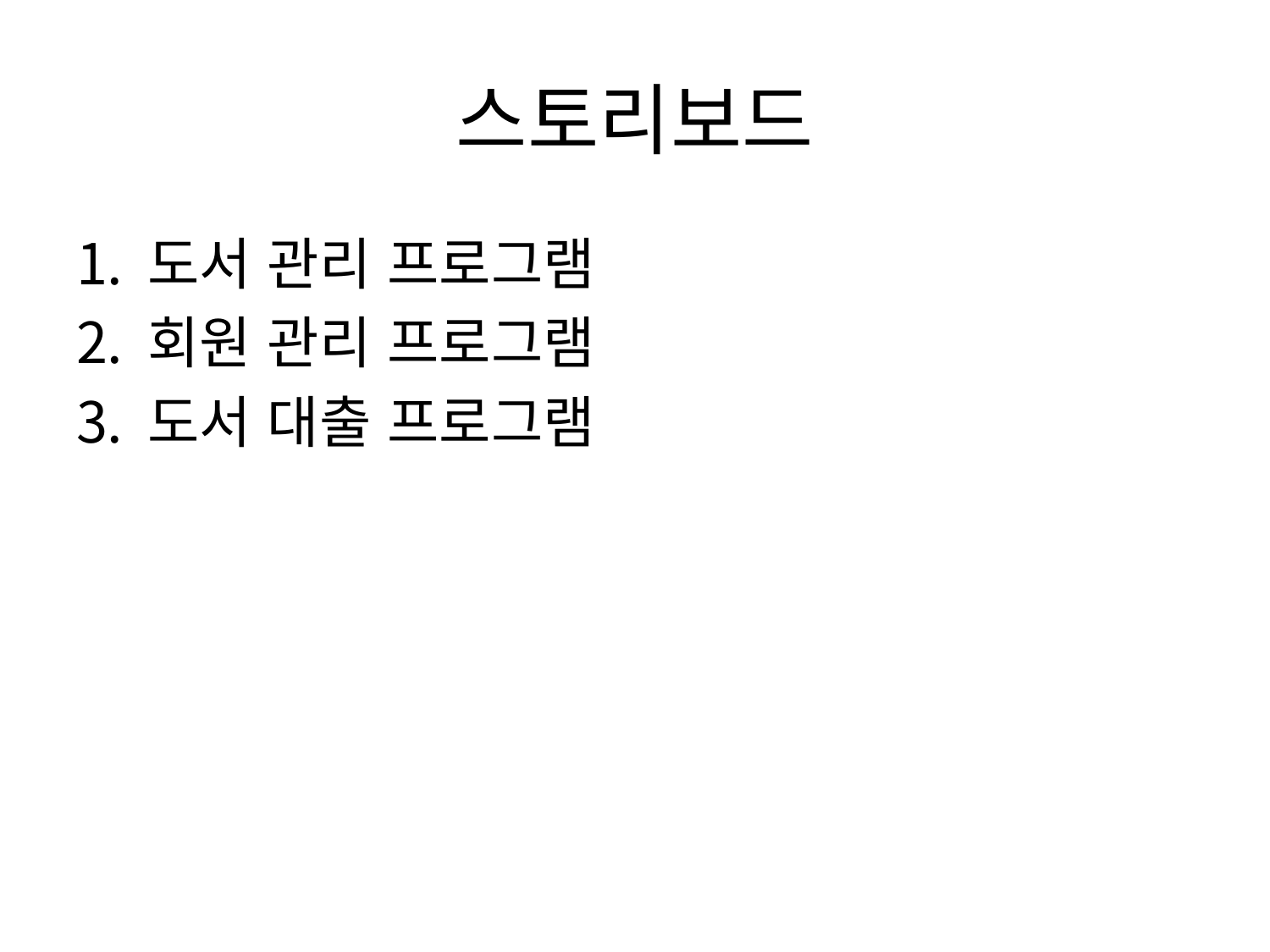

# 스토리보드
도서 관리 프로그램
회원 관리 프로그램
도서 대출 프로그램